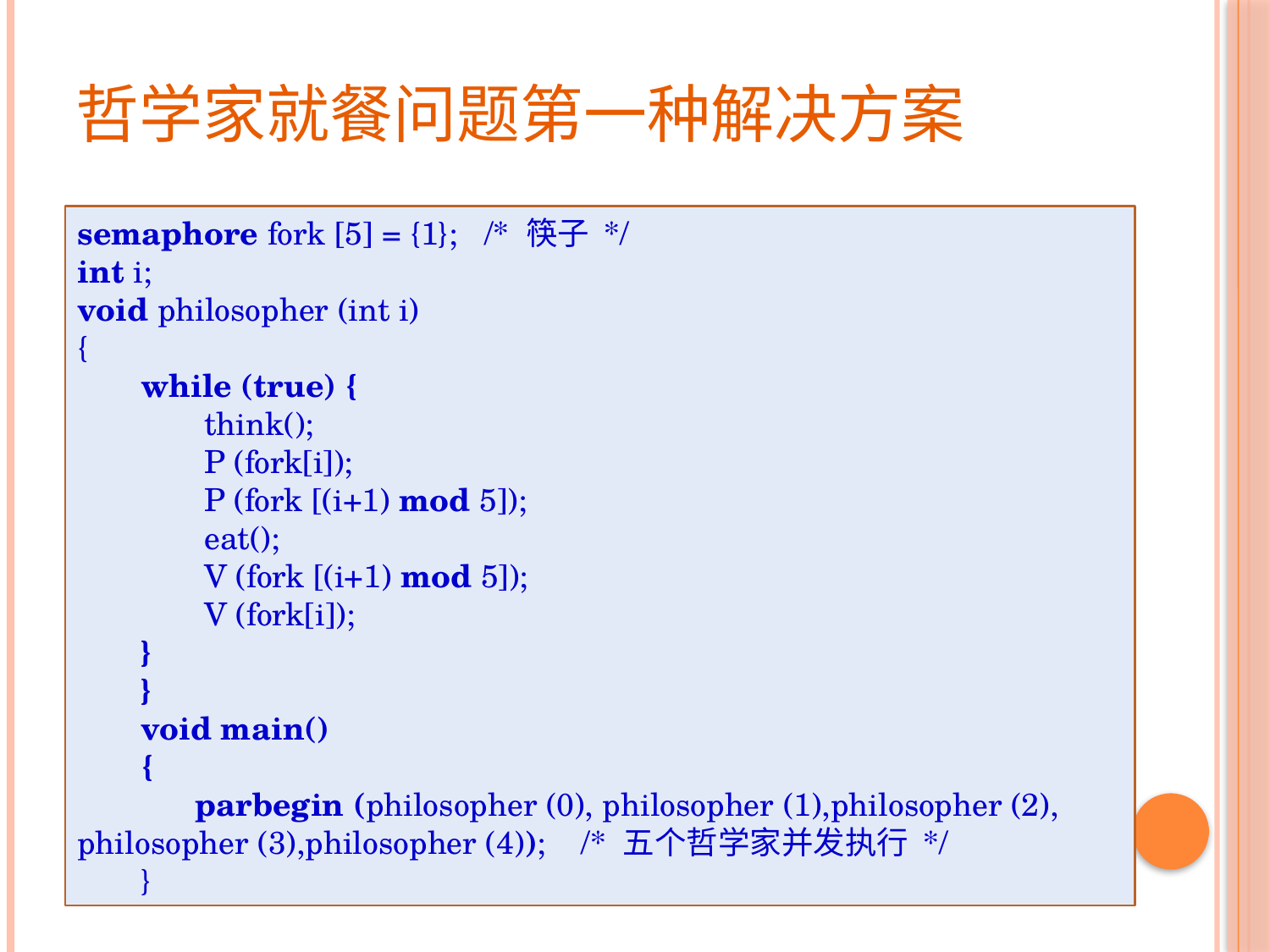

# 哲学家就餐问题第一种解决方案
semaphore fork [5] = {1};   /* 筷子 */
int i;
void philosopher (int i)
{
while (true) {
	think();
	P (fork[i]);
	P (fork [(i+1) mod 5]);
	eat();
	V (fork [(i+1) mod 5]);
	V (fork[i]);
}
}
void main()
{
      parbegin (philosopher (0), philosopher (1),philosopher (2), philosopher (3),philosopher (4));    /* 五个哲学家并发执行 */
}